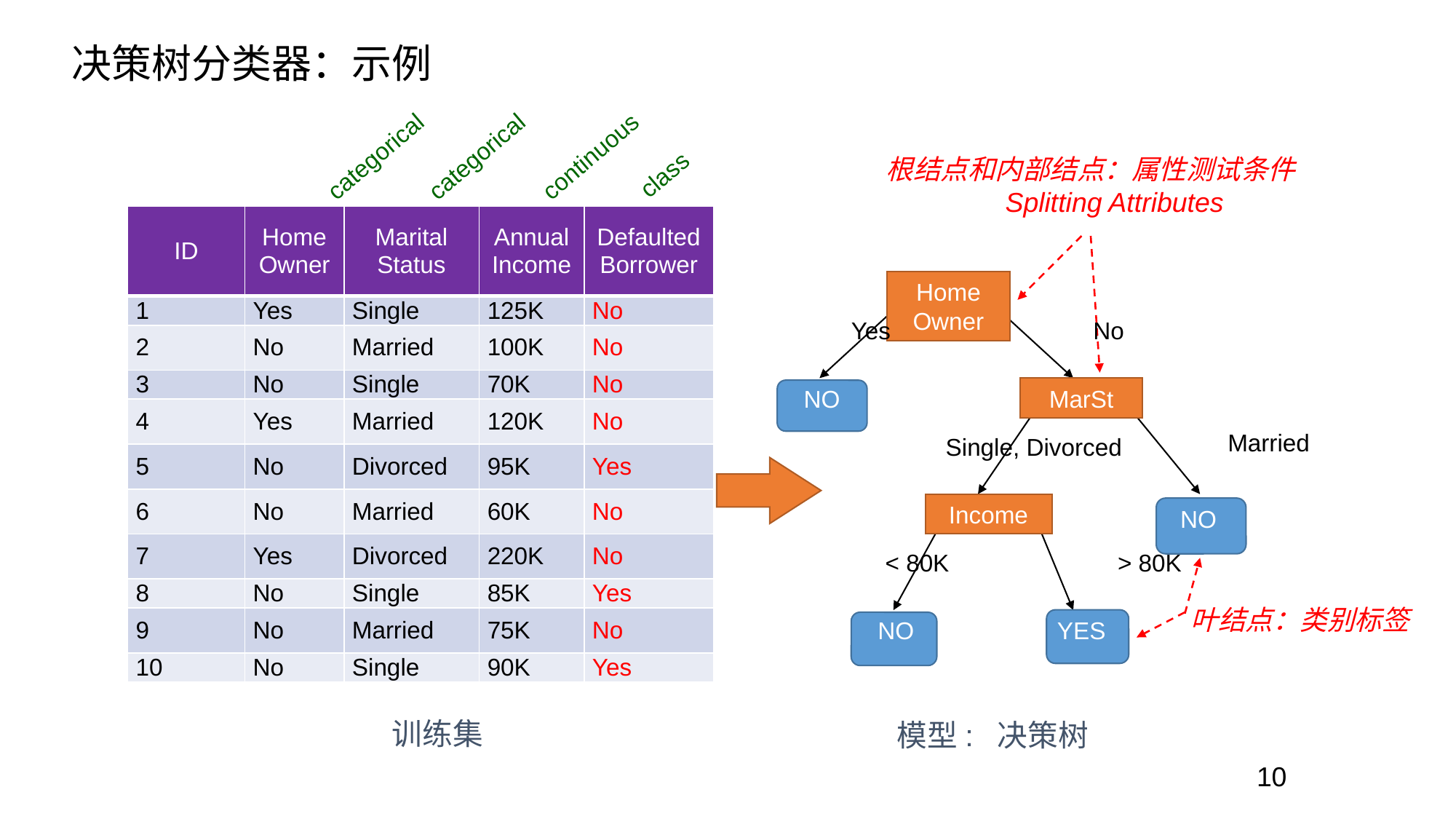

# 决策树分类器：示例
categorical
categorical
continuous
根结点和内部结点：属性测试条件Splitting Attributes
class
| ID | Home Owner | Marital Status | Annual Income | Defaulted Borrower |
| --- | --- | --- | --- | --- |
| 1 | Yes | Single | 125K | No |
| 2 | No | Married | 100K | No |
| 3 | No | Single | 70K | No |
| 4 | Yes | Married | 120K | No |
| 5 | No | Divorced | 95K | Yes |
| 6 | No | Married | 60K | No |
| 7 | Yes | Divorced | 220K | No |
| 8 | No | Single | 85K | Yes |
| 9 | No | Married | 75K | No |
| 10 | No | Single | 90K | Yes |

Home Owner
Yes
No

NO
MarSt

Married
Single, Divorced
Income
NO

< 80K
> 80K
YES

NO

叶结点：类别标签

训练集
模型:  决策树
10